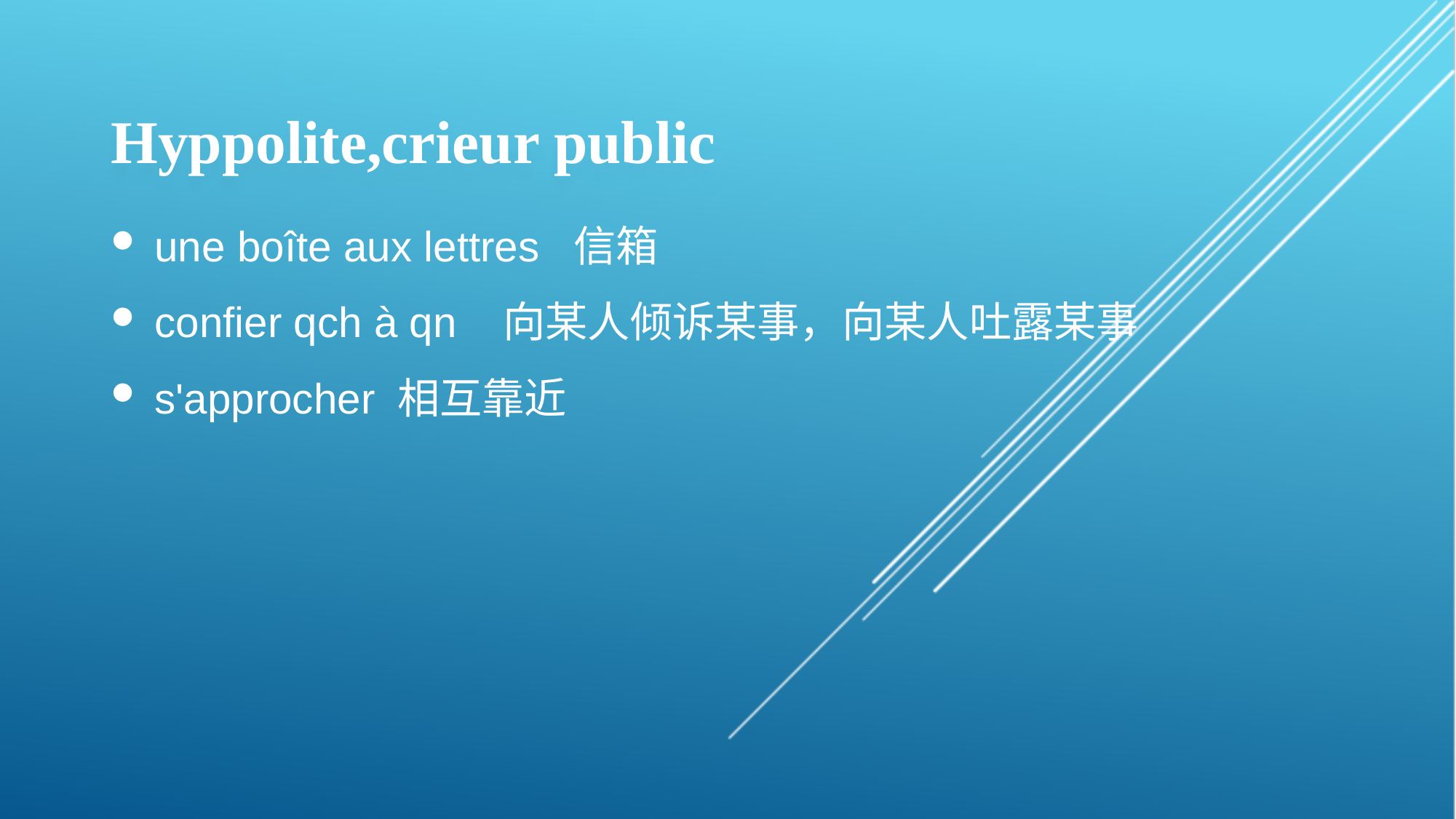

# Hyppolite,crieur public
 une boîte aux lettres  信箱
 confier qch à qn   向某人倾诉某事，向某人吐露某事
 s'approcher 相互靠近